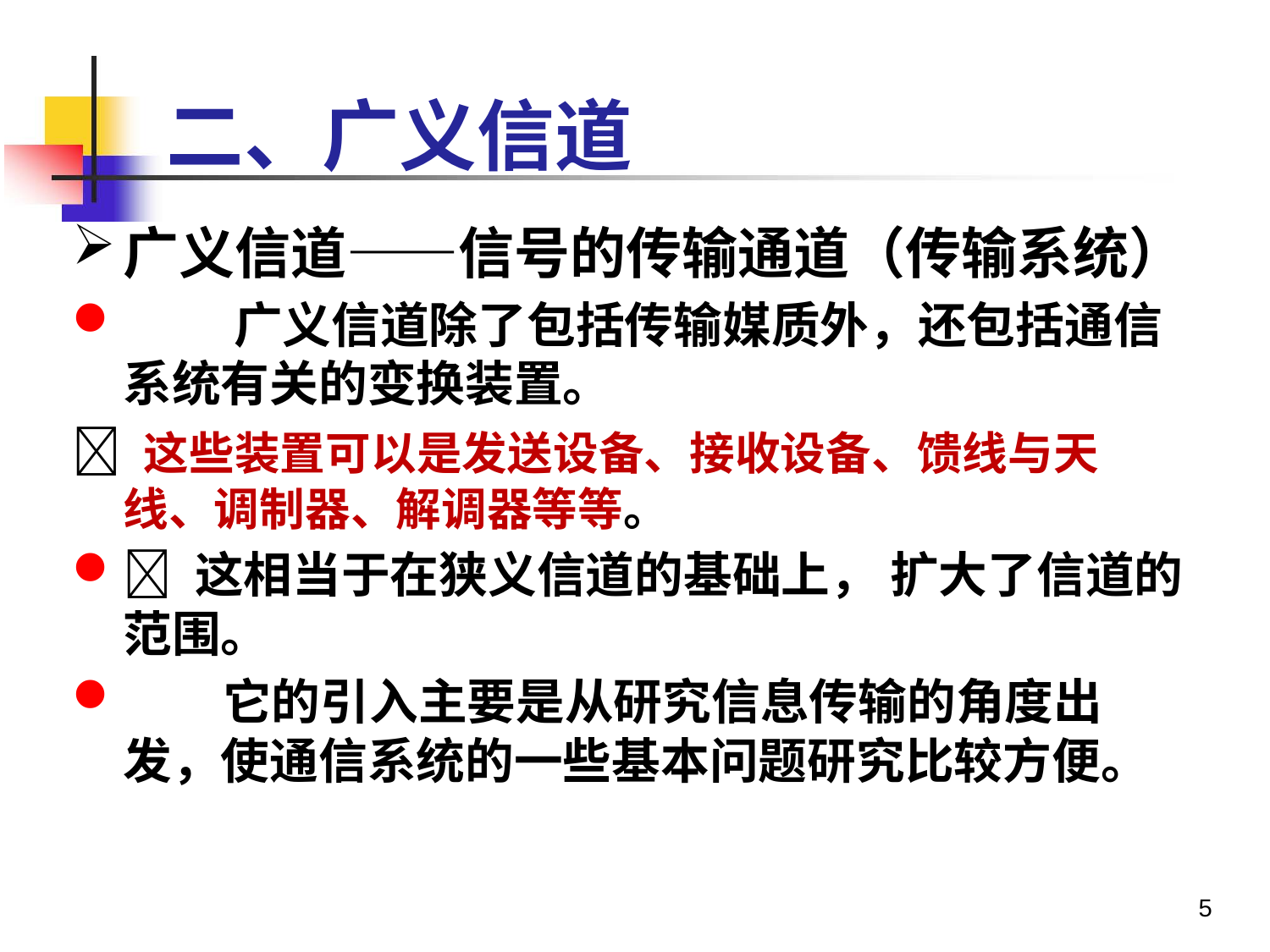

# 二、广义信道

广义信道——信号的传输通道（传输系统）
         广义信道除了包括传输媒质外，还包括通信系统有关的变换装置。
􀂄 这些装置可以是发送设备、接收设备、馈线与天线、调制器、解调器等等。
􀂄 这相当于在狭义信道的基础上， 扩大了信道的范围。
        它的引入主要是从研究信息传输的角度出发，使通信系统的一些基本问题研究比较方便。
5